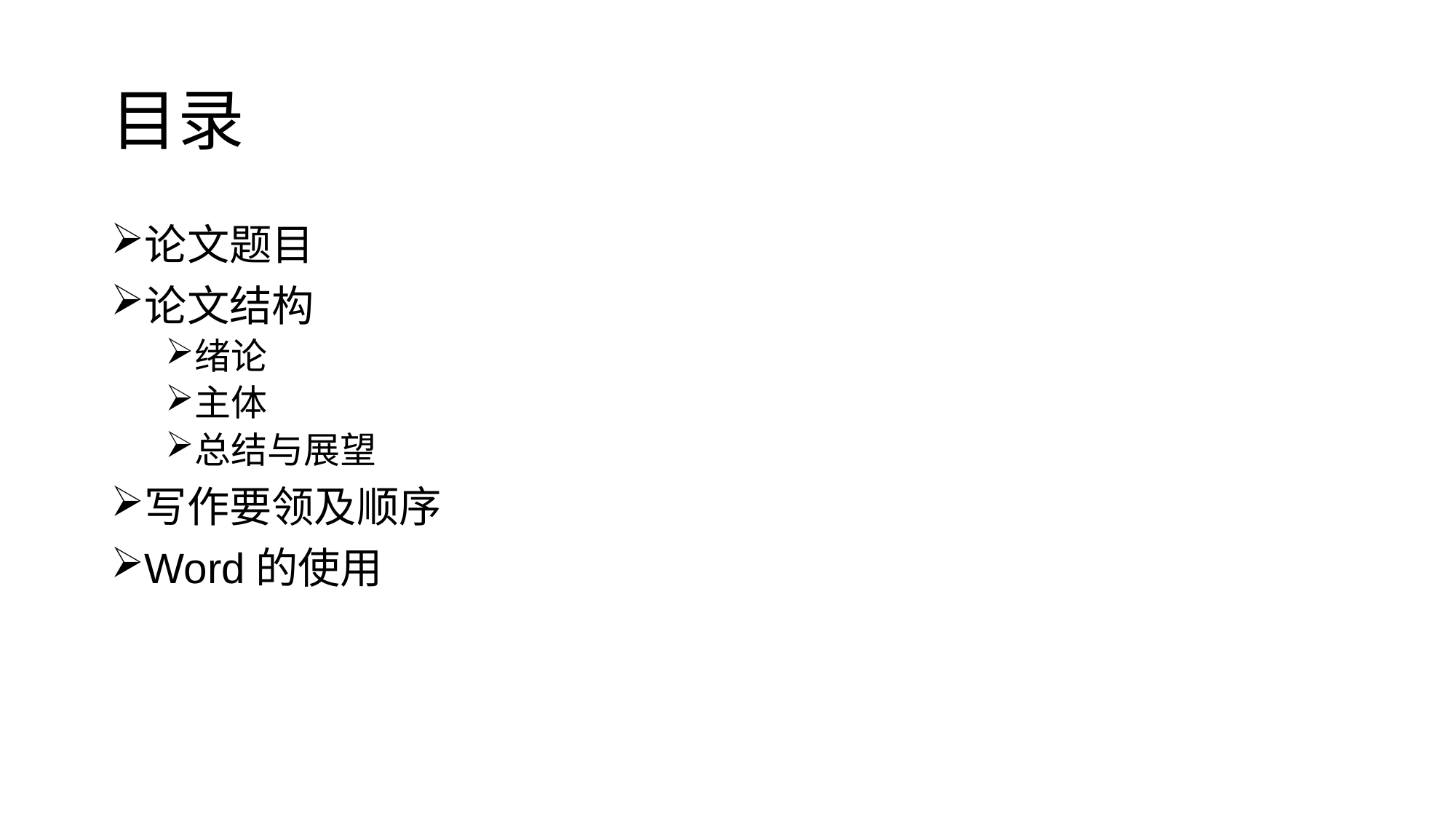

# 目录
论文题目
论文结构
绪论
主体
总结与展望
写作要领及顺序
Word的使用